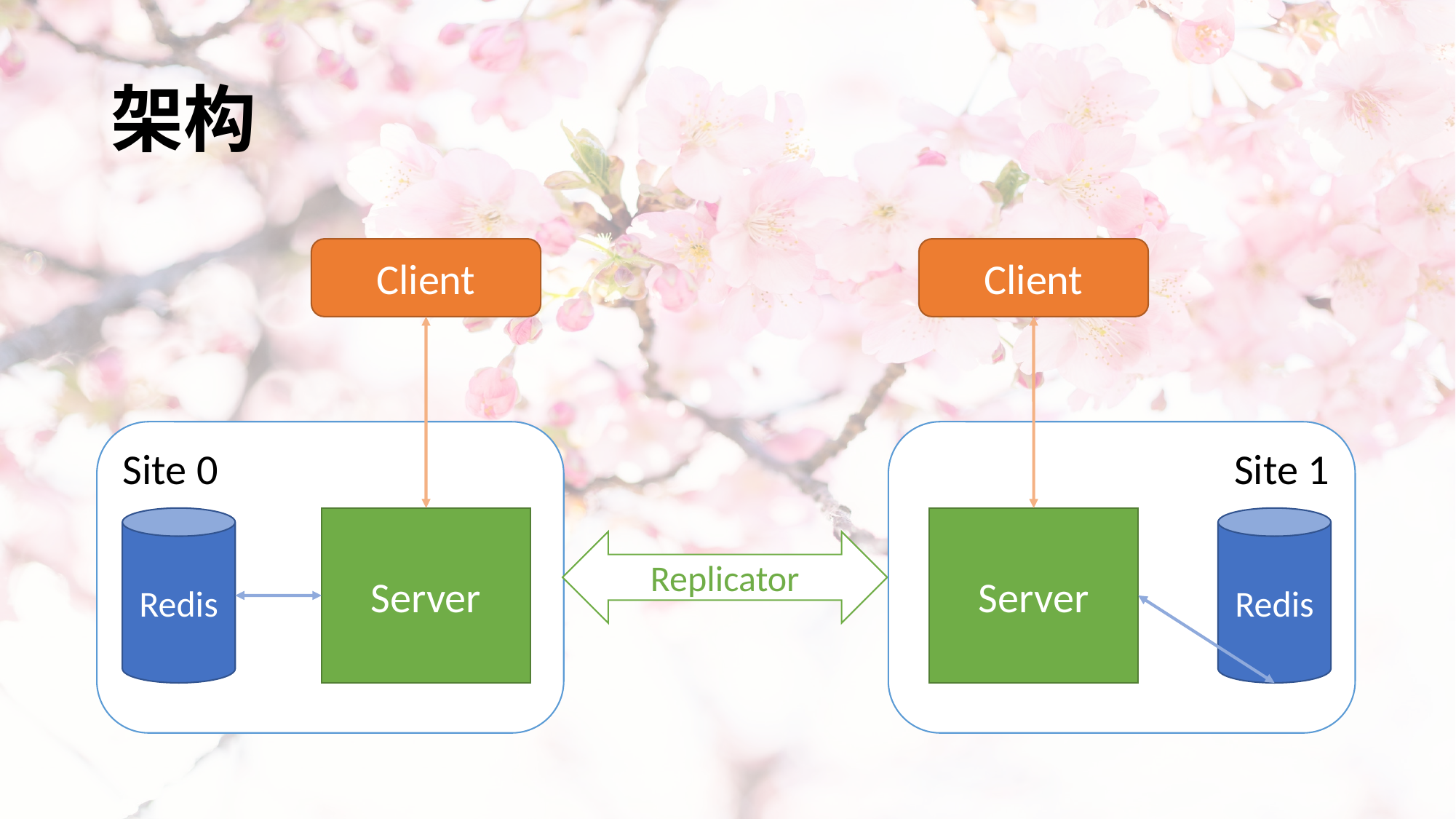

# 架构
Client
Client
Site 0
Site 1
Redis
Server
Server
Redis
Replicator